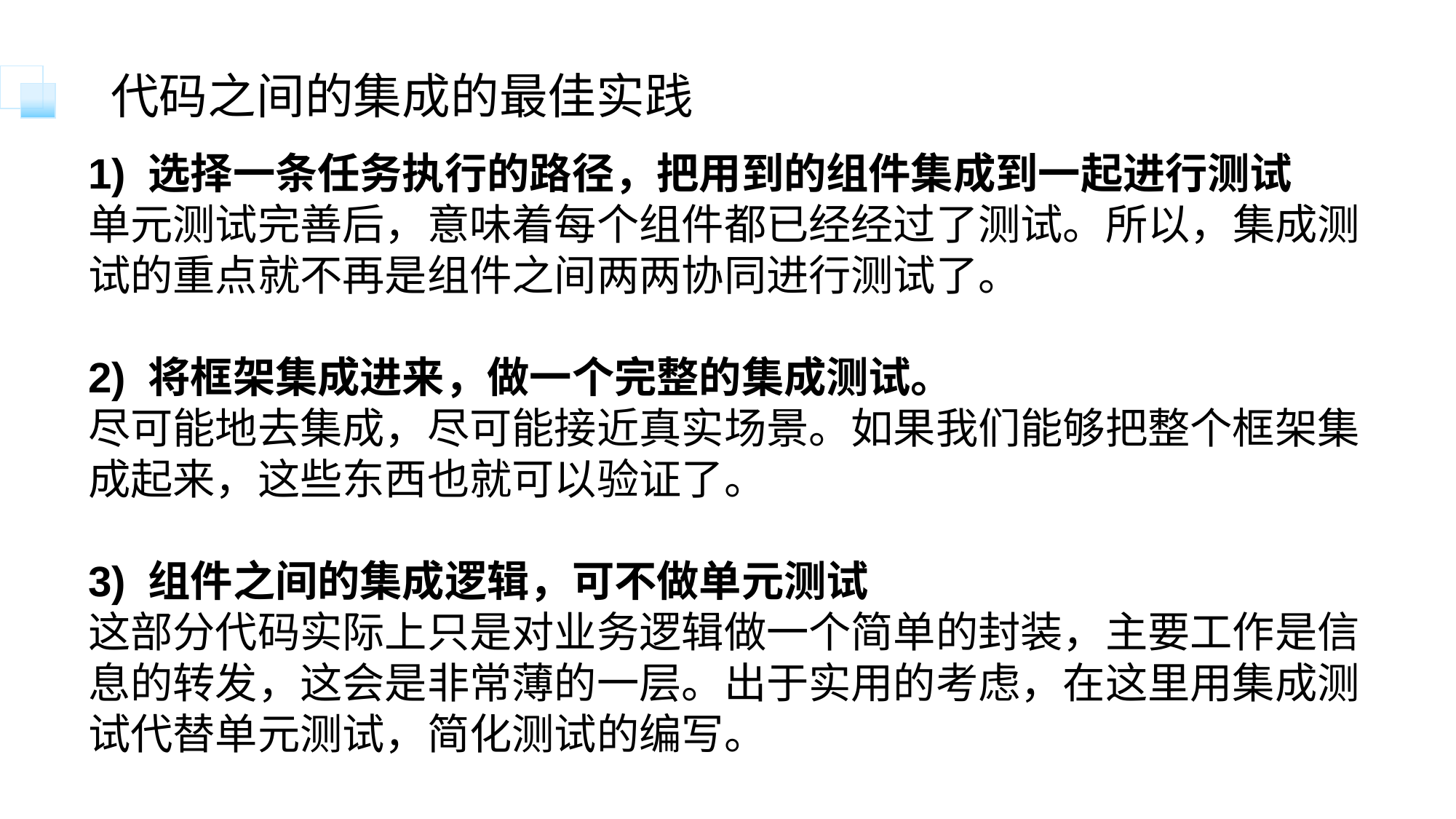

# 代码之间的集成的最佳实践
1) 选择一条任务执行的路径，把用到的组件集成到一起进行测试
单元测试完善后，意味着每个组件都已经经过了测试。所以，集成测试的重点就不再是组件之间两两协同进行测试了。

2) 将框架集成进来，做一个完整的集成测试。
尽可能地去集成，尽可能接近真实场景。如果我们能够把整个框架集成起来，这些东西也就可以验证了。

3) 组件之间的集成逻辑，可不做单元测试
这部分代码实际上只是对业务逻辑做一个简单的封装，主要工作是信息的转发，这会是非常薄的一层。出于实用的考虑，在这里用集成测试代替单元测试，简化测试的编写。